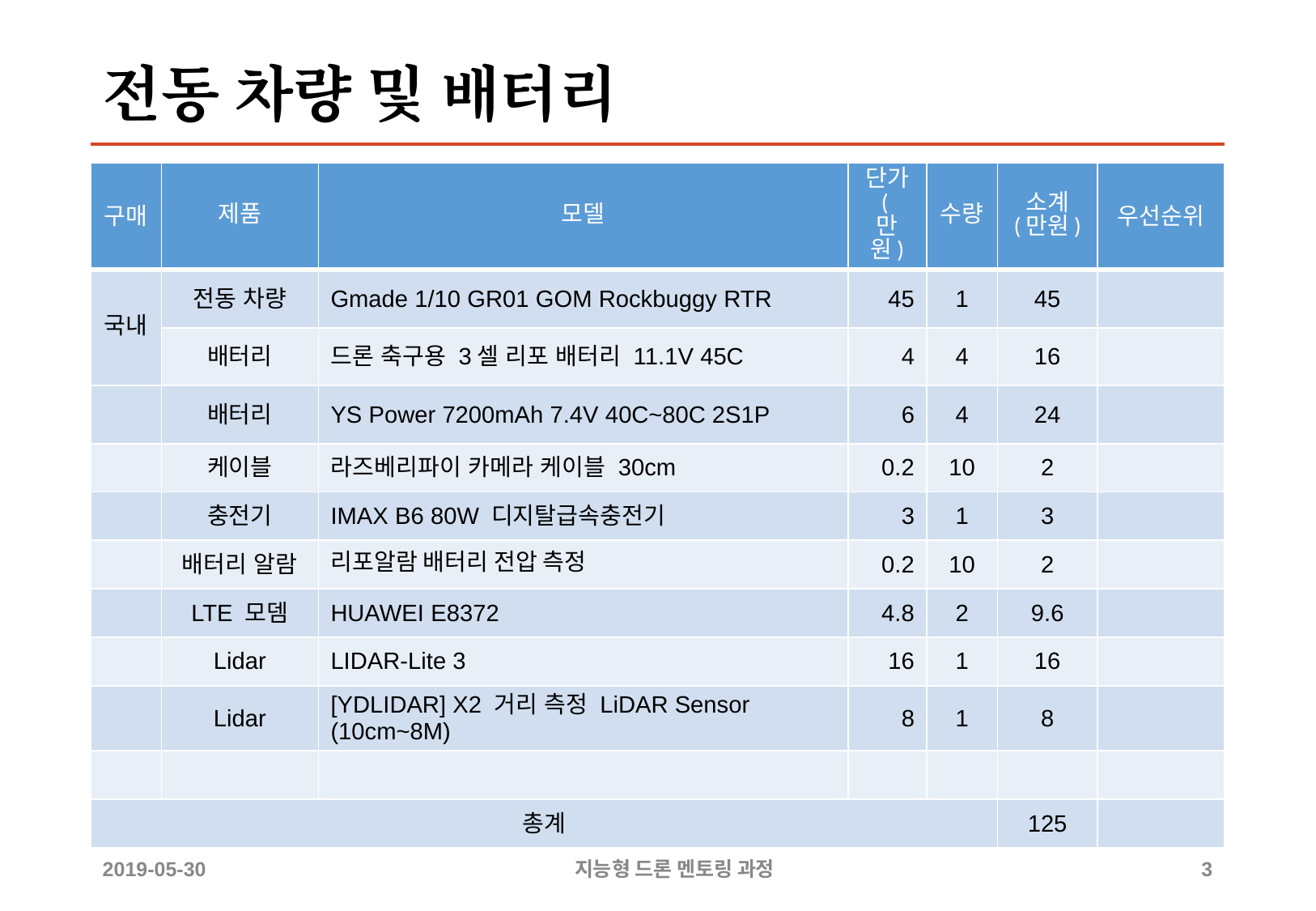

# 전동 차량 및 배터리
| 구매 | 제품 | 모델 | 단가 (만원) | 수량 | 소계 (만원) | 우선순위 |
| --- | --- | --- | --- | --- | --- | --- |
| 국내 | 전동 차량 | Gmade 1/10 GR01 GOM Rockbuggy RTR | 45 | 1 | 45 |  |
|  | 배터리 | 드론 축구용 3셀 리포 배터리 11.1V 45C | 4 | 4 | 16 |  |
|  | 배터리 | YS Power 7200mAh 7.4V 40C~80C 2S1P | 6 | 4 | 24 |  |
|  | 케이블 | 라즈베리파이 카메라 케이블 30cm | 0.2 | 10 | 2 |  |
|  | 충전기 | IMAX B6 80W 디지탈급속충전기 | 3 | 1 | 3 |  |
|  | 배터리 알람 | 리포알람 배터리 전압 측정 | 0.2 | 10 | 2 |  |
|  | LTE 모뎀 | HUAWEI E8372 | 4.8 | 2 | 9.6 |  |
|  | Lidar | LIDAR-Lite 3 | 16 | 1 | 16 |  |
|  | Lidar | [YDLIDAR] X2 거리 측정 LiDAR Sensor (10cm~8M) | 8 | 1 | 8 |  |
|  |  |  |  |  |  |  |
| 총계 |  |  |  |  | 125 |  |
2019-05-30
지능형 드론 멘토링 과정
3